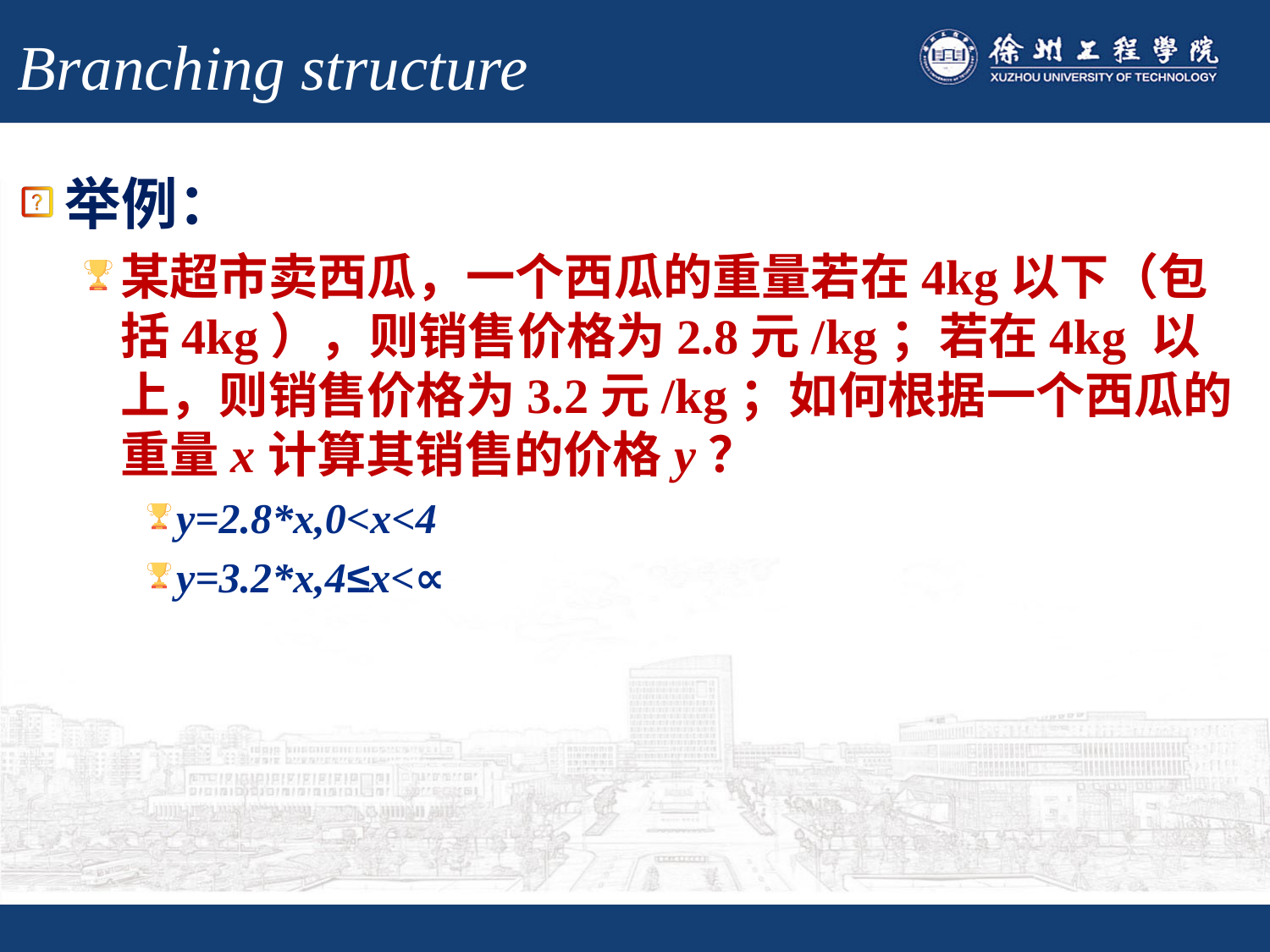

# Branching structure
举例：
某超市卖西瓜，一个西瓜的重量若在4kg以下（包括4kg），则销售价格为2.8元/kg；若在4kg 以上，则销售价格为3.2元/kg；如何根据一个西瓜的重量x计算其销售的价格y？
y=2.8*x,0<x<4
y=3.2*x,4≤x<∝